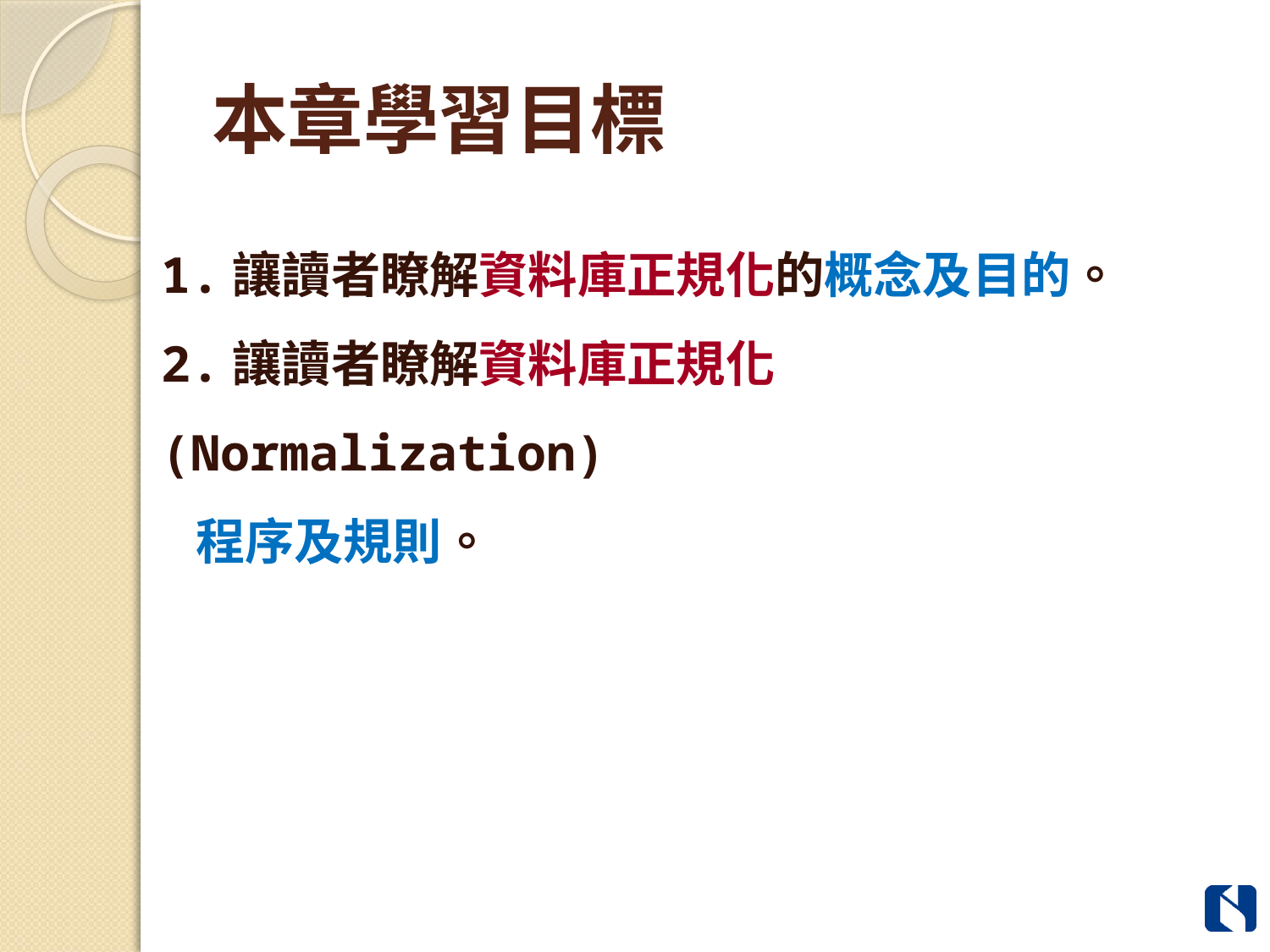

# 本章學習目標
1.讓讀者瞭解資料庫正規化的概念及目的。
2.讓讀者瞭解資料庫正規化(Normalization)
  程序及規則。